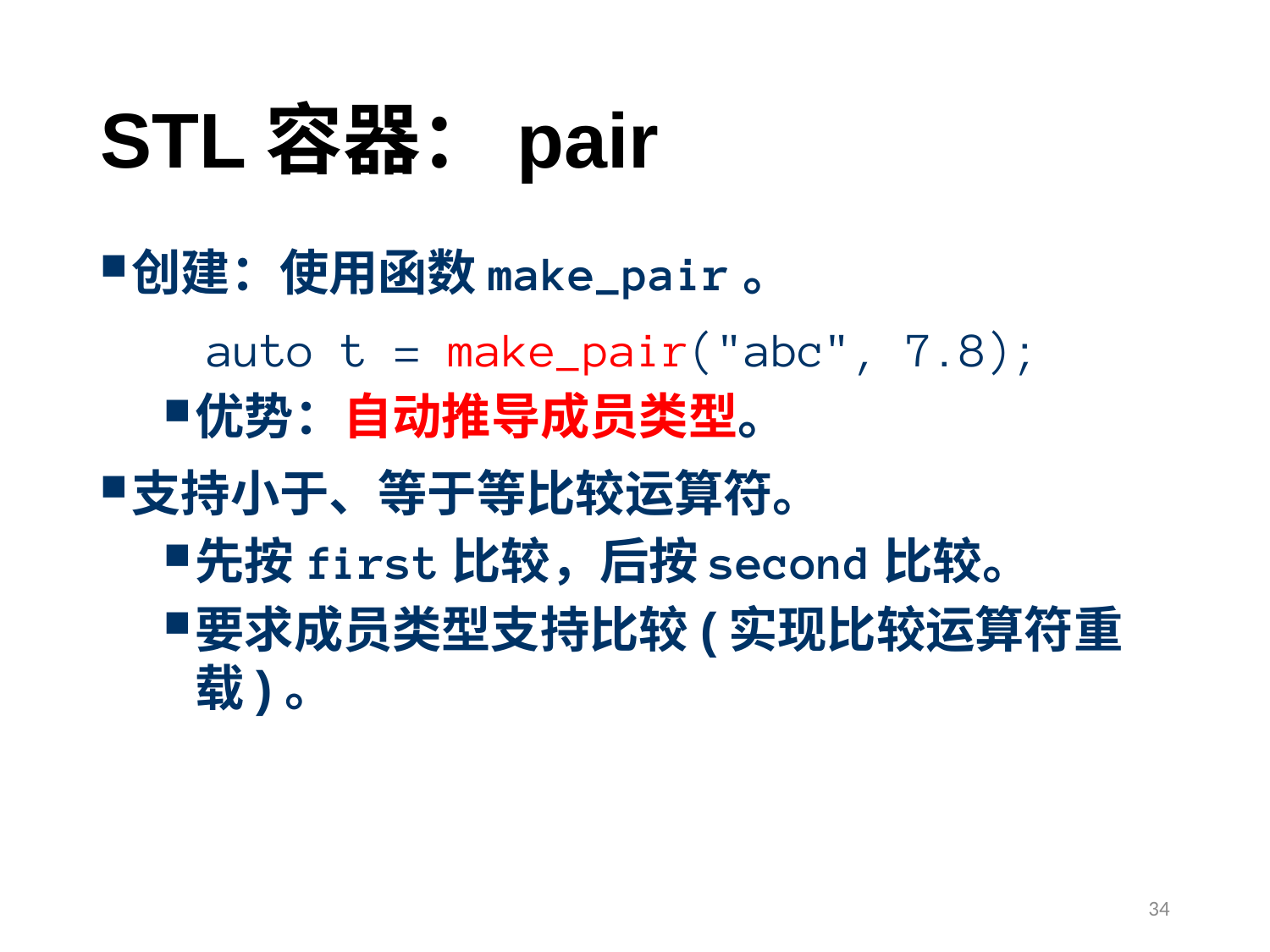

# STL容器：pair
创建：使用函数make_pair。
    auto t = make_pair("abc", 7.8);
优势：自动推导成员类型。
支持小于、等于等比较运算符。
先按first比较，后按second比较。
要求成员类型支持比较(实现比较运算符重载)。
34